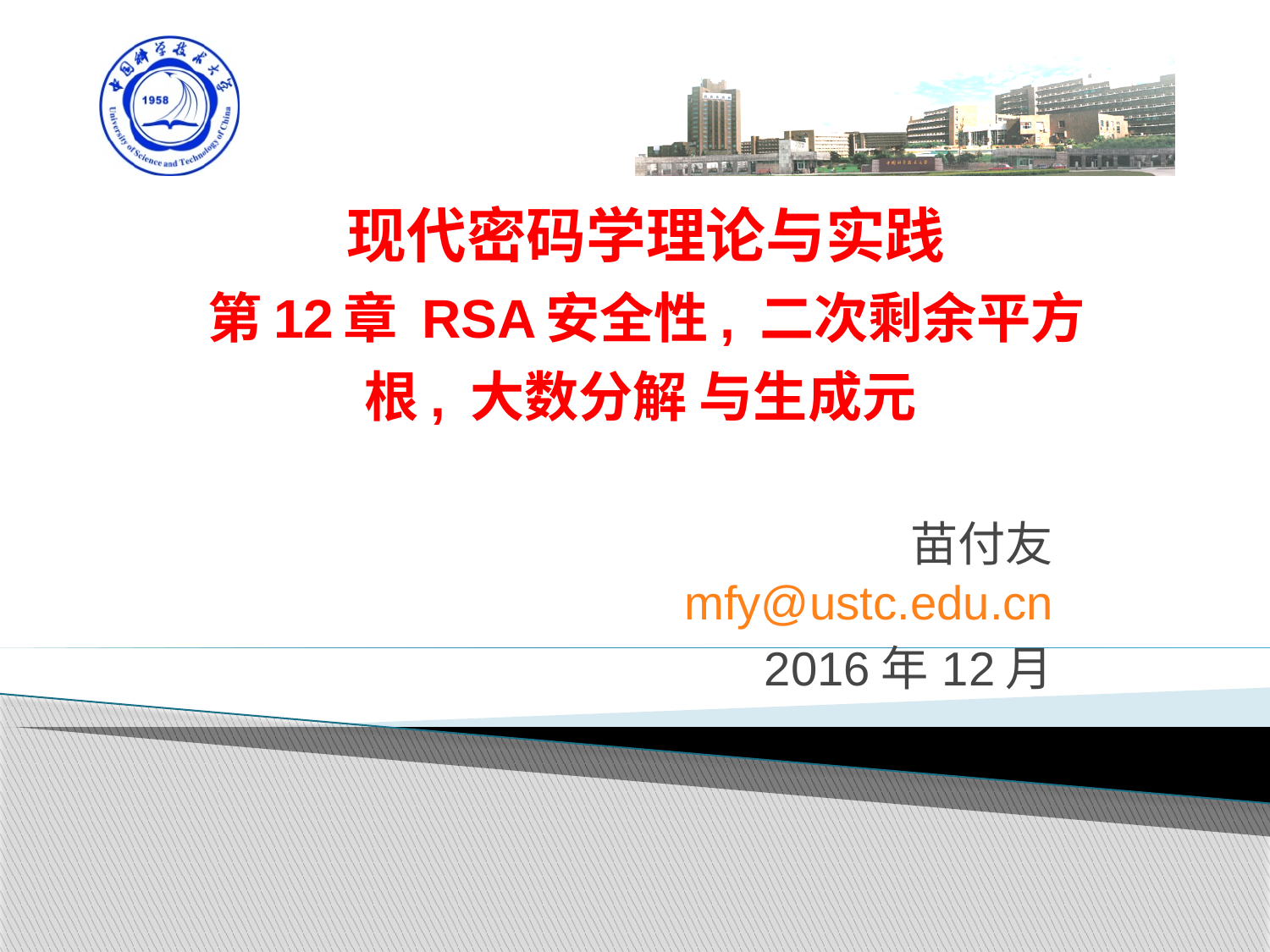

现代密码学理论与实践
第12章 RSA安全性, 二次剩余平方根, 大数分解 与生成元
苗付友
mfy@ustc.edu.cn
2016年12月